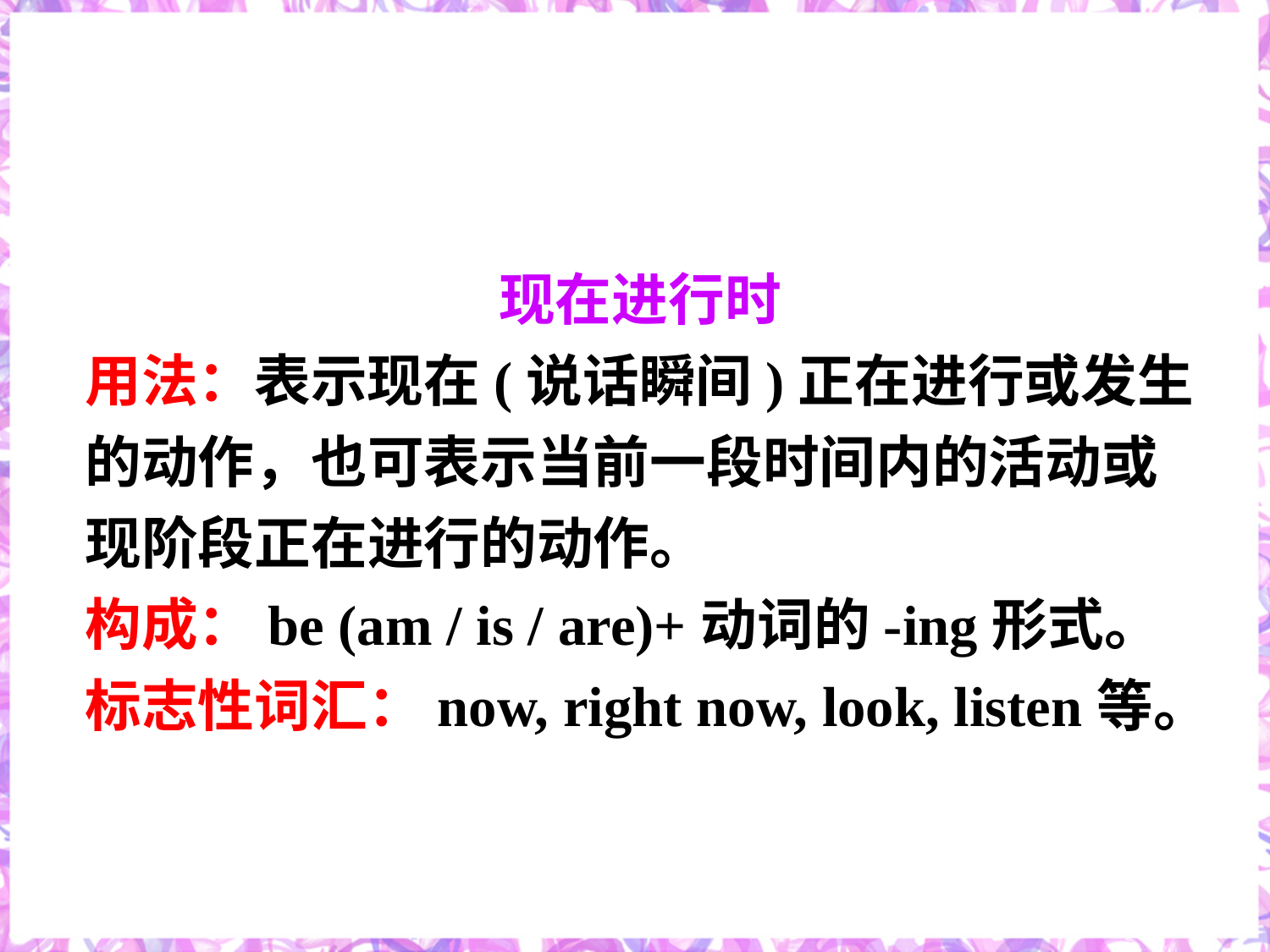

现在进行时
用法：表示现在(说话瞬间)正在进行或发生的动作，也可表示当前一段时间内的活动或现阶段正在进行的动作。
构成：be (am / is / are)+动词的-ing形式。
标志性词汇：now, right now, look, listen等。